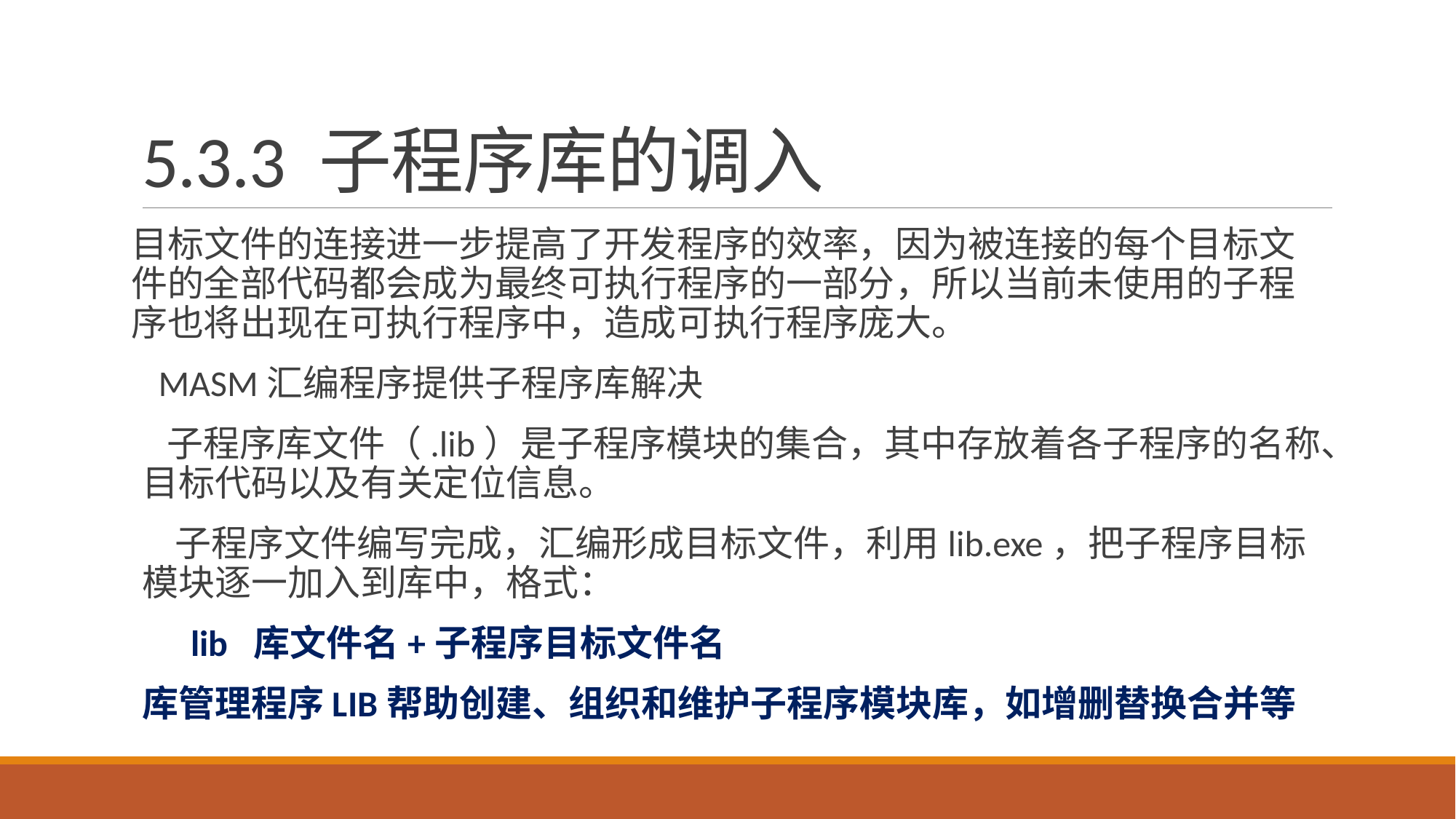

# 5.3.3 子程序库的调入
目标文件的连接进一步提高了开发程序的效率，因为被连接的每个目标文件的全部代码都会成为最终可执行程序的一部分，所以当前未使用的子程序也将出现在可执行程序中，造成可执行程序庞大。
  MASM汇编程序提供子程序库解决
  子程序库文件（.lib）是子程序模块的集合，其中存放着各子程序的名称、目标代码以及有关定位信息。
   子程序文件编写完成，汇编形成目标文件，利用lib.exe，把子程序目标模块逐一加入到库中，格式：
      lib  库文件名+子程序目标文件名
库管理程序LIB帮助创建、组织和维护子程序模块库，如增删替换合并等